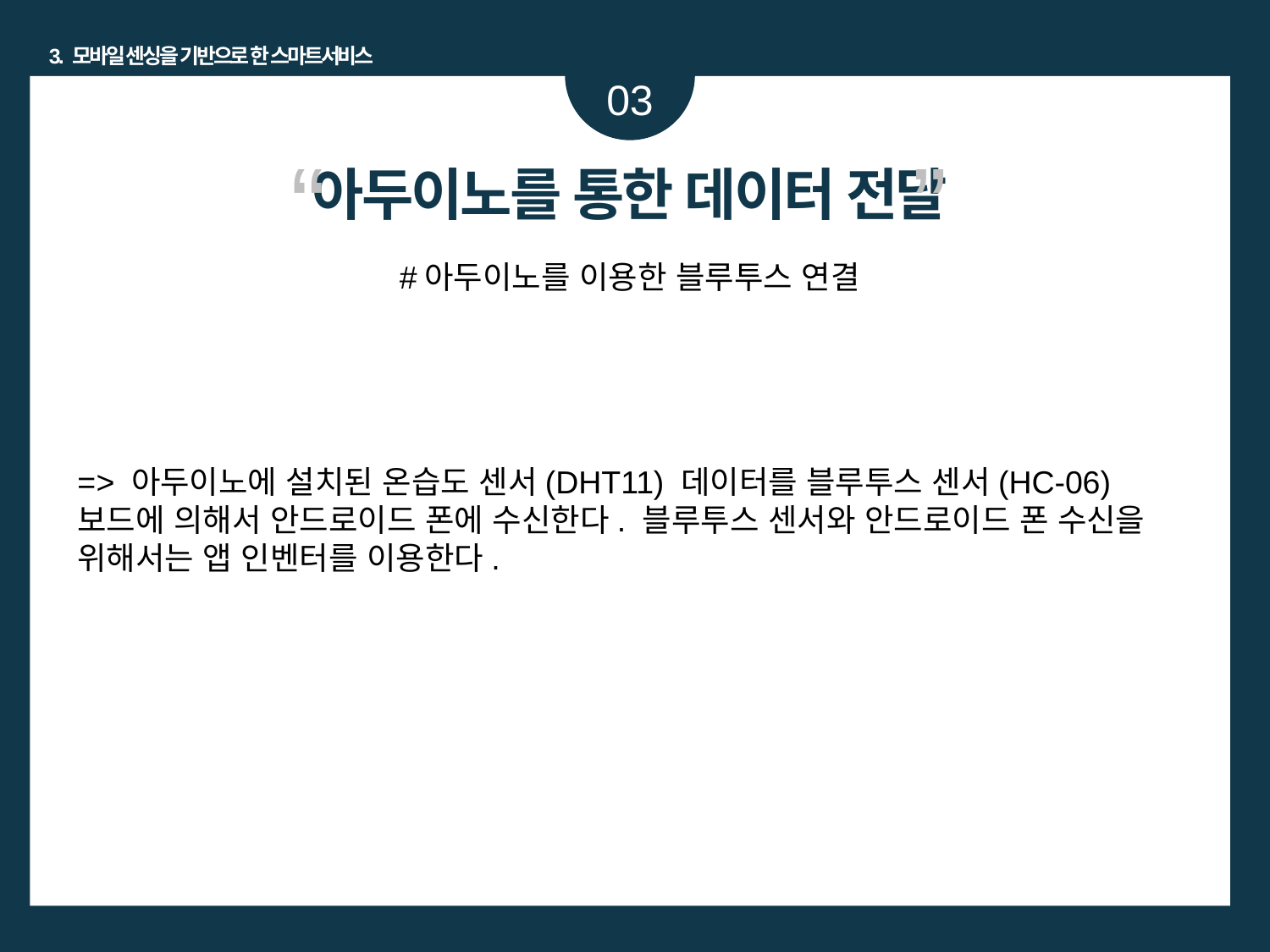

3. 모바일 센싱을 기반으로 한 스마트서비스
03

“                    ”
아두이노를 통한 데이터 전달
#아두이노를 이용한 블루투스 연결

=> 아두이노에 설치된 온습도 센서(DHT11) 데이터를 블루투스 센서(HC-06) 보드에 의해서 안드로이드 폰에 수신한다. 블루투스 센서와 안드로이드 폰 수신을 위해서는 앱 인벤터를 이용한다.